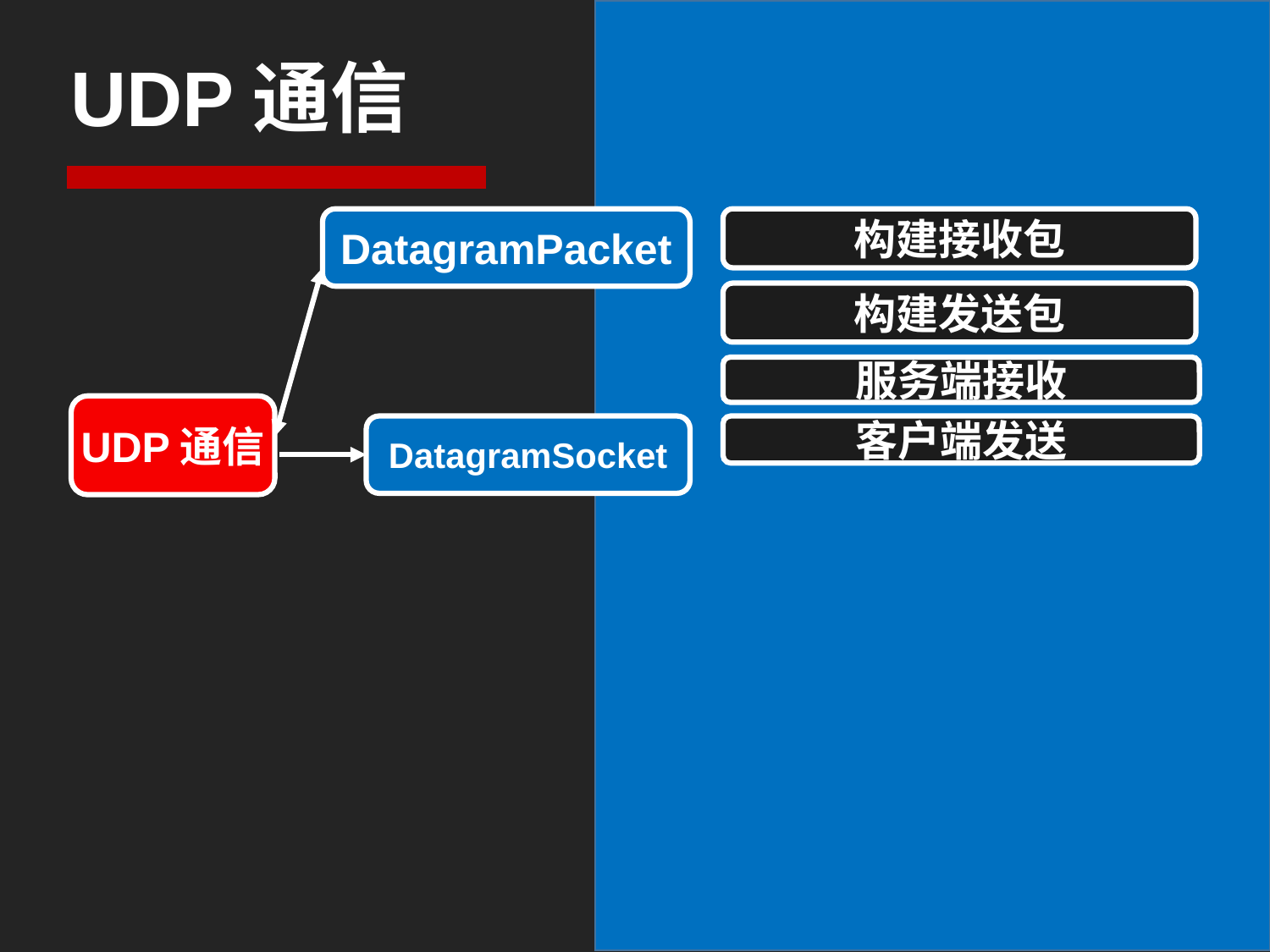

# UDP通信

构建接收包
DatagramPacket
构建发送包
服务端接收
UDP通信
DatagramSocket
客户端发送